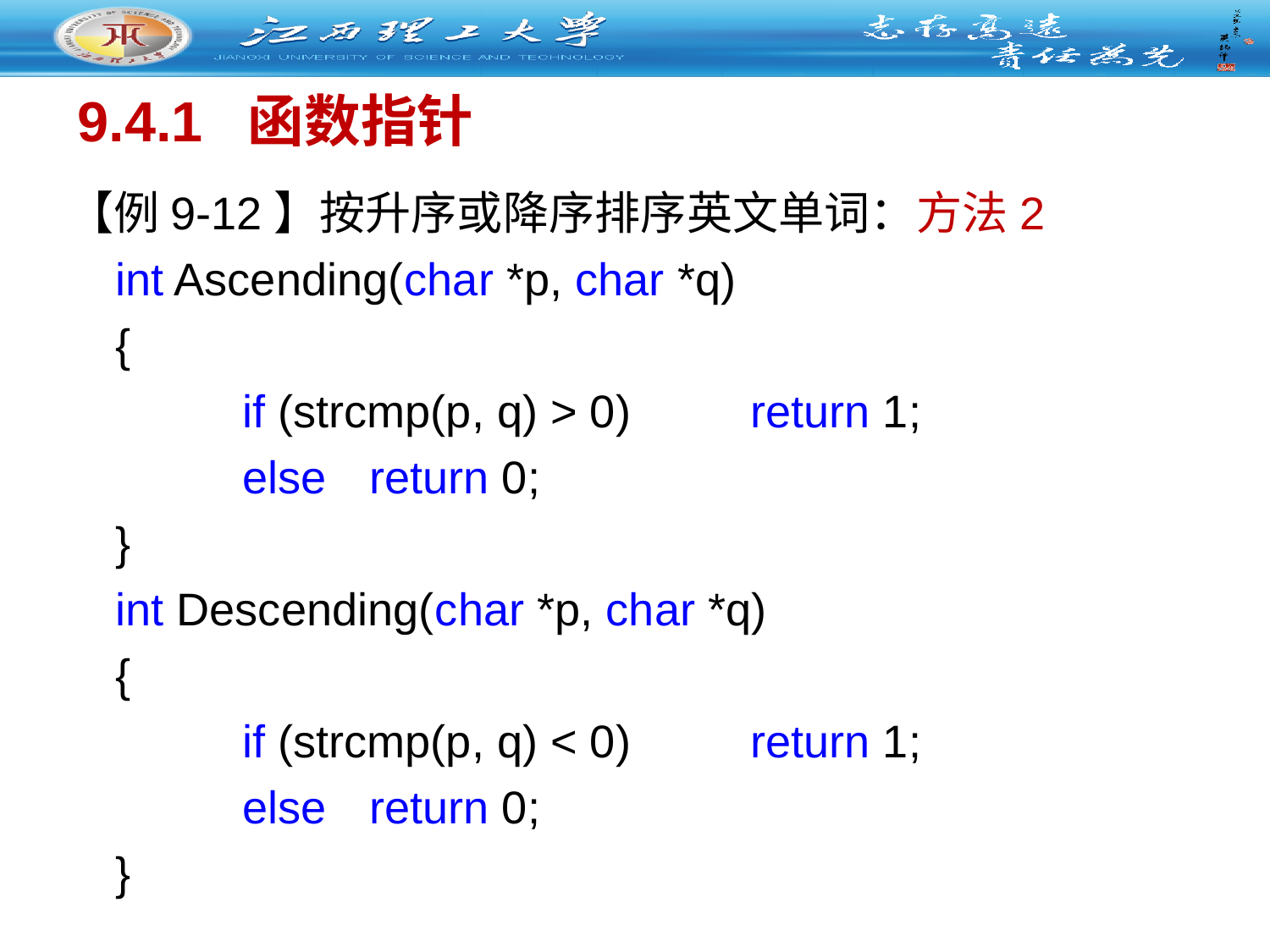

# 9.4.1  函数指针
【例9-12】按升序或降序排序英文单词：方法2
int Ascending(char *p, char *q)
{
 	if (strcmp(p, q) > 0) 	return 1;
 	else 	return 0;
}
int Descending(char *p, char *q)
{
 	if (strcmp(p, q) < 0) 	return 1;
 	else 	return 0;
}